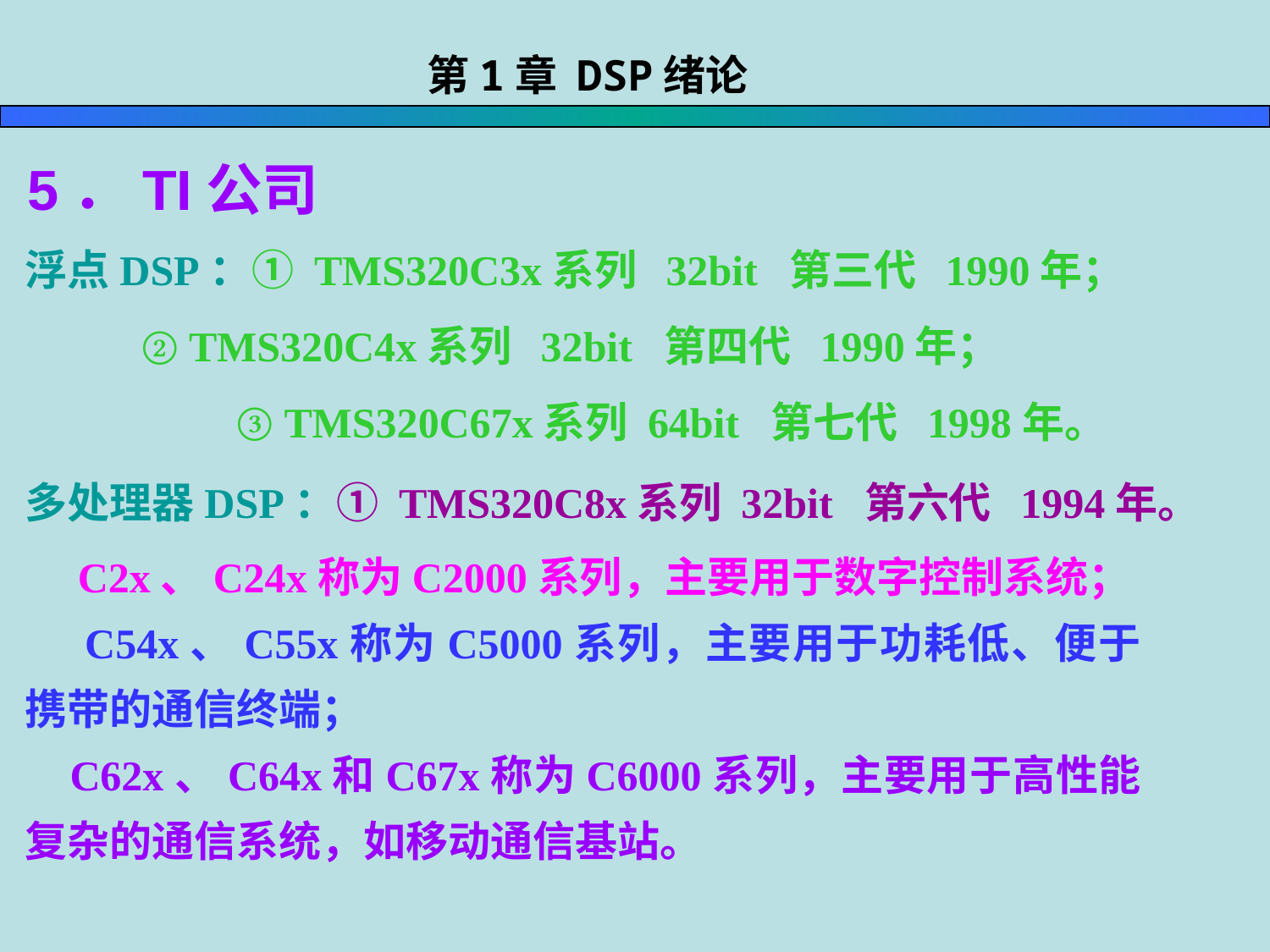

第1章 DSP绪论

5．TI公司
浮点DSP：① TMS320C3x系列  32bit  第三代  1990年；
           ② TMS320C4x系列  32bit  第四代  1990年；
                    ③ TMS320C67x系列 64bit  第七代  1998年。
定点DSP：① TMS320C1x系列  16bit  第一代  1982年前后；
           ② TMS320C2x系列  16bit  第二代  1987年前后；
           ③ TMS320C5x系列  16bit  第五代  1993年；
            ④ TMS320C54x系列 16bit  第七代  1996年；
            ⑤ TMS320C24x系列 16bit  第七代  1996年；
            ⑥ TMS320C6x系列  32bit  第七代  1997年；
                     ⑦ TMS320C55x系列 16bit  第七代  2000年。

多处理器DSP：① TMS320C8x系列 32bit  第六代  1994年。
     C2x、C24x称为C2000系列，主要用于数字控制系统；
     C54x、C55x称为C5000系列，主要用于功耗低、便于携带的通信终端；
    C62x、C64x和C67x称为C6000系列，主要用于高性能复杂的通信系统，如移动通信基站。
50